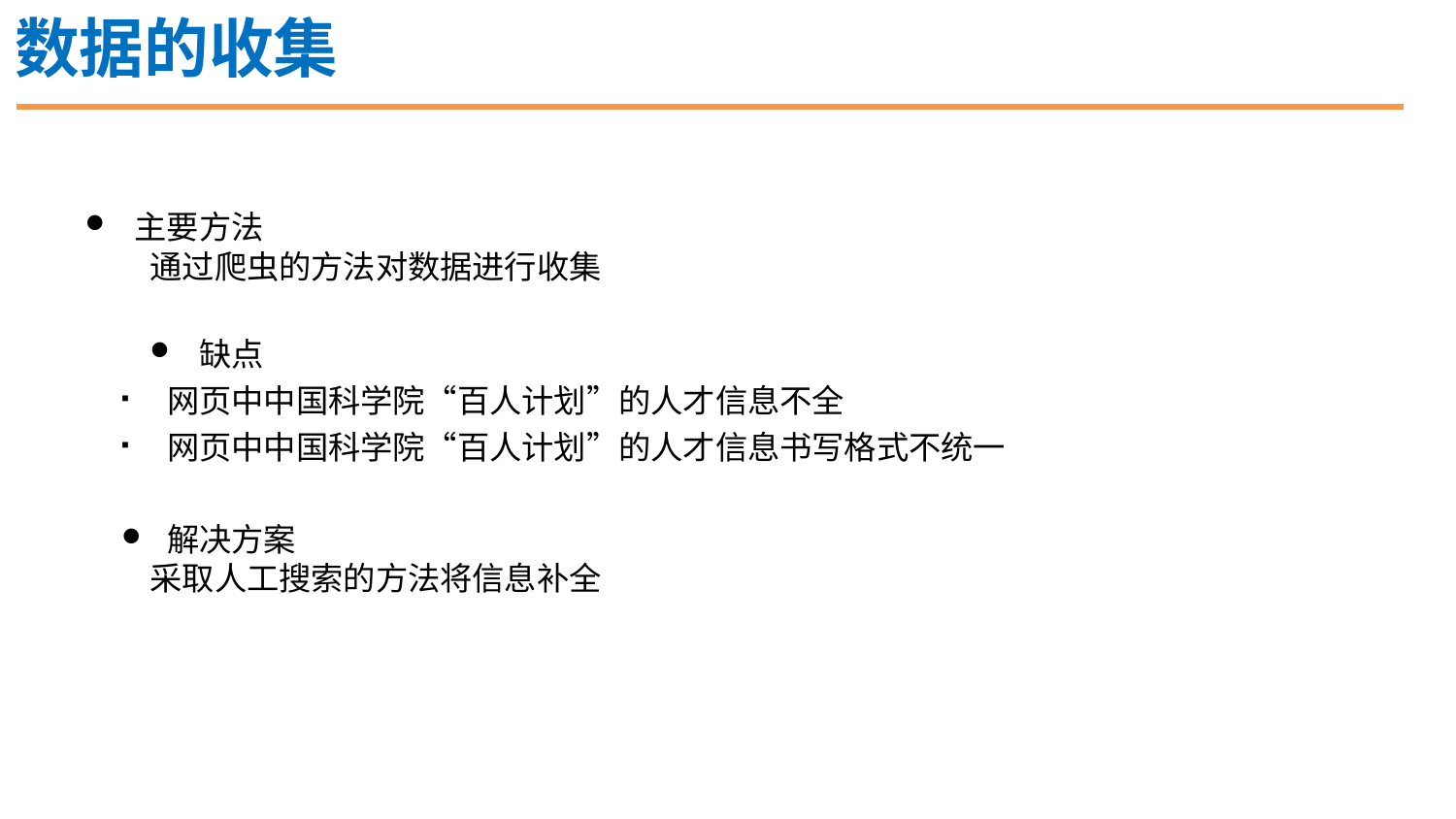

数据的收集

 主要方法
通过爬虫的方法对数据进行收集

 缺点
网页中中国科学院“百人计划”的人才信息不全
网页中中国科学院“百人计划”的人才信息书写格式不统一

解决方案
采取人工搜索的方法将信息补全